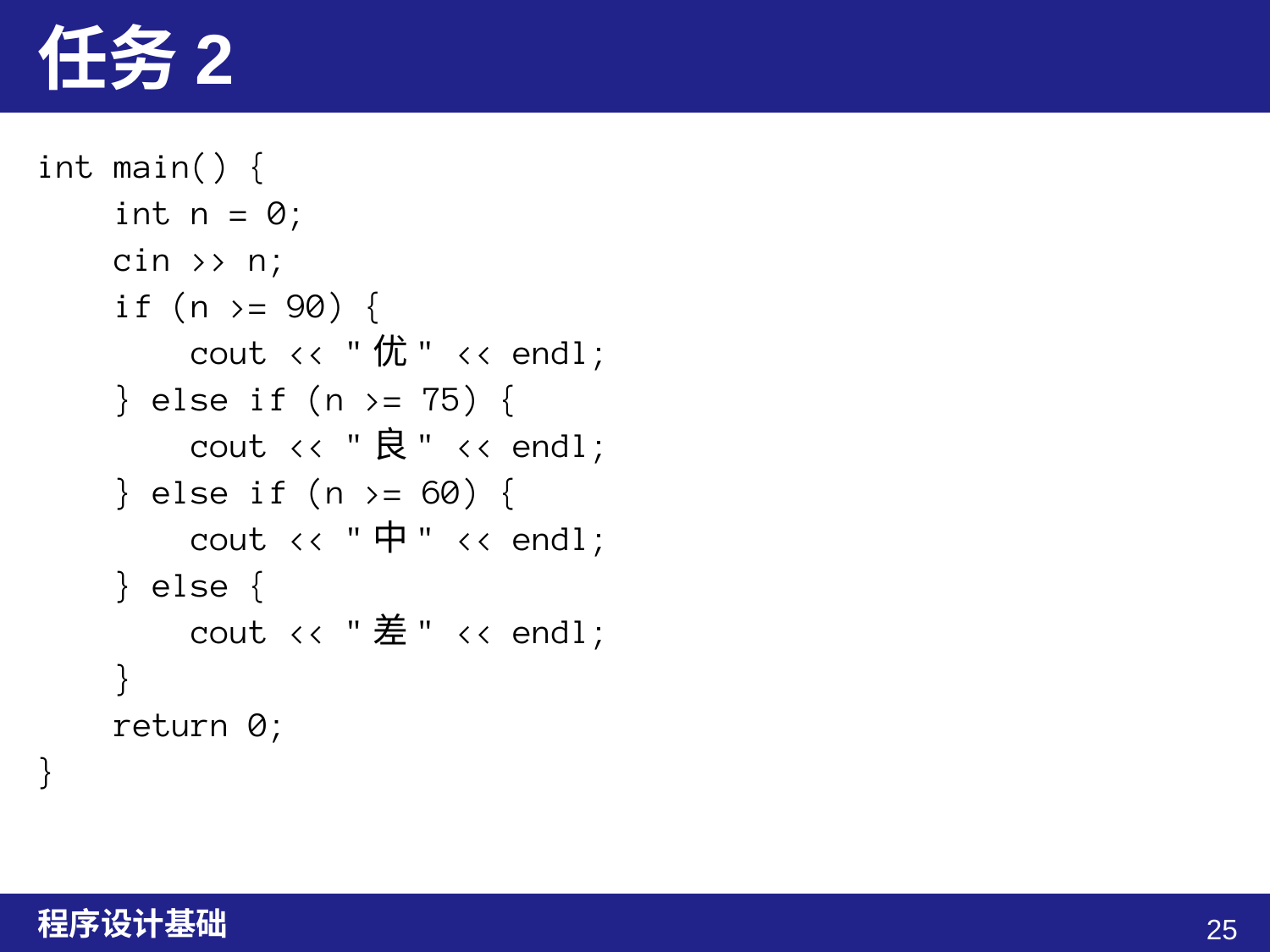

# 任务2
int main() {
    int n = 0;
    cin >> n;
    if (n >= 90) {
        cout << "优" << endl;
    } else if (n >= 75) {
        cout << "良" << endl;
    } else if (n >= 60) {
        cout << "中" << endl;
    } else {
        cout << "差" << endl;
    }
    return 0;
}